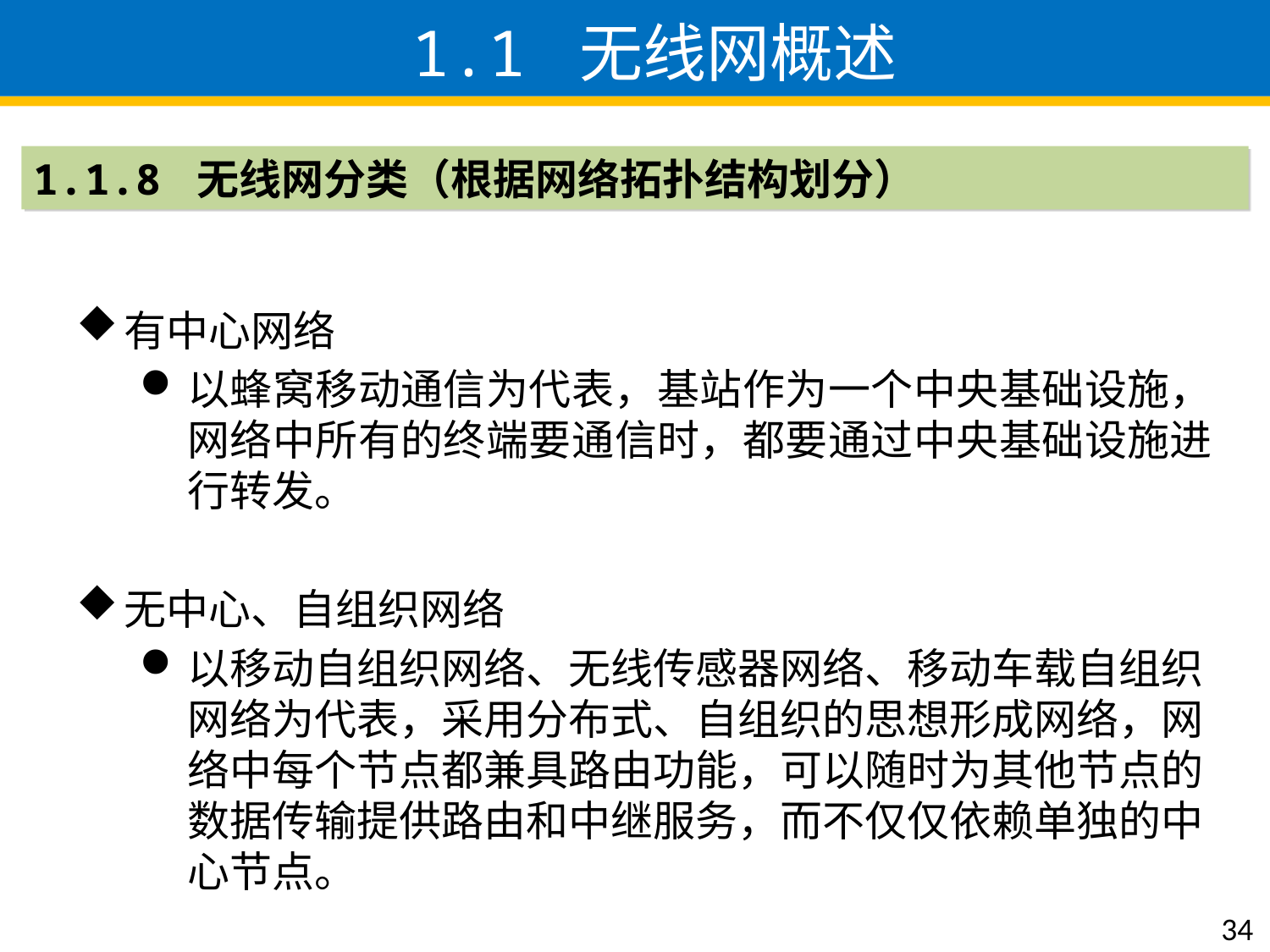

# 1.1 无线网概述
1.1.8 无线网分类（根据网络拓扑结构划分）
有中心网络
以蜂窝移动通信为代表，基站作为一个中央基础设施，网络中所有的终端要通信时，都要通过中央基础设施进行转发。

无中心、自组织网络
以移动自组织网络、无线传感器网络、移动车载自组织网络为代表，采用分布式、自组织的思想形成网络，网络中每个节点都兼具路由功能，可以随时为其他节点的数据传输提供路由和中继服务，而不仅仅依赖单独的中心节点。

34